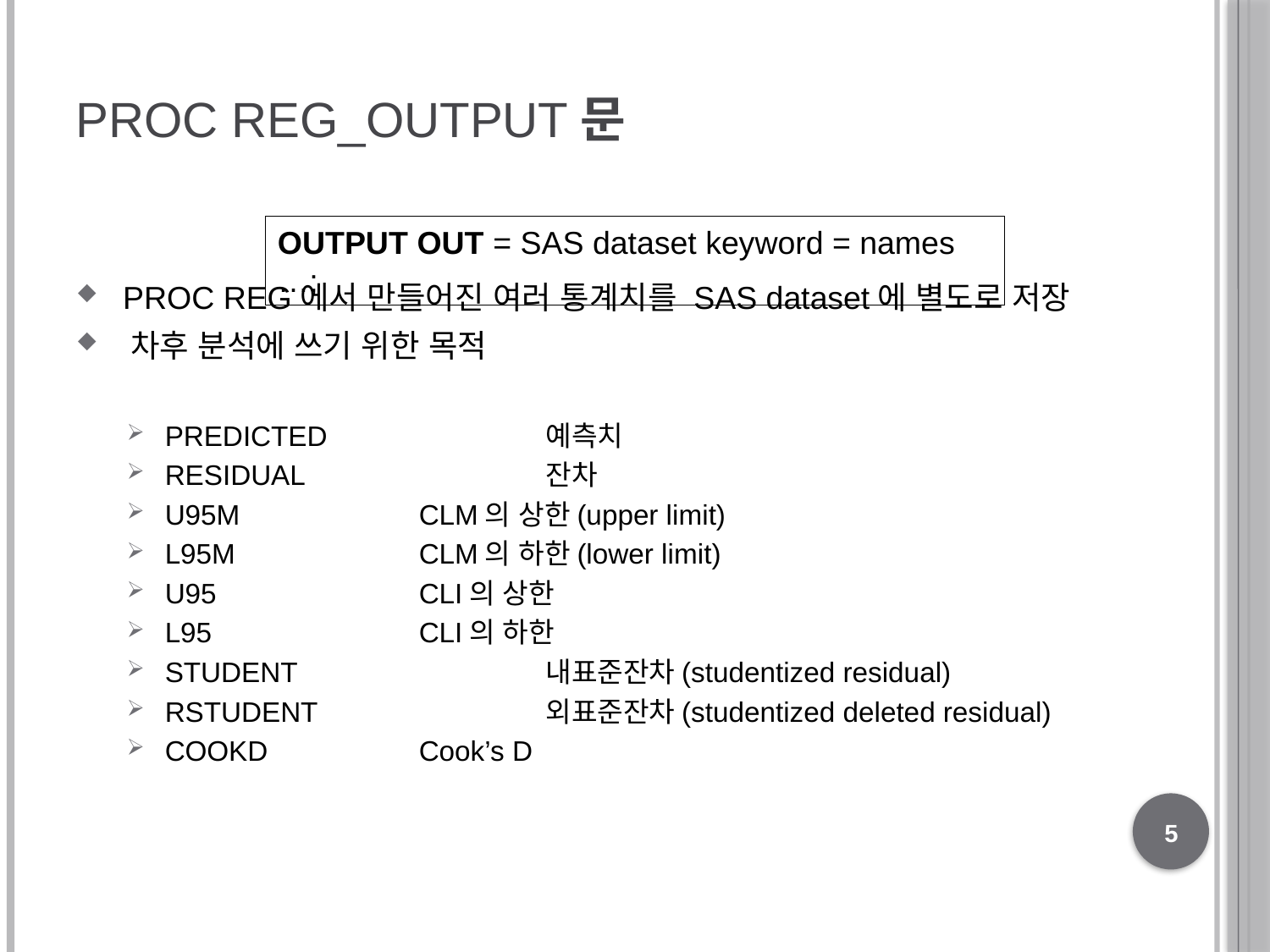

# PROC REG_OUTPUT문
OUTPUT OUT = SAS dataset keyword = names …;

 PROC REG에서 만들어진 여러 통계치를 SAS dataset에 별도로 저장
 차후 분석에 쓰기 위한 목적

PREDICTED		예측치
RESIDUAL		잔차
U95M 		CLM의 상한(upper limit)
L95M 		CLM의 하한(lower limit)
U95		CLI의 상한
L95		CLI의 하한
STUDENT		내표준잔차(studentized residual)
RSTUDENT		외표준잔차(studentized deleted residual)
COOKD		Cook’s D

5